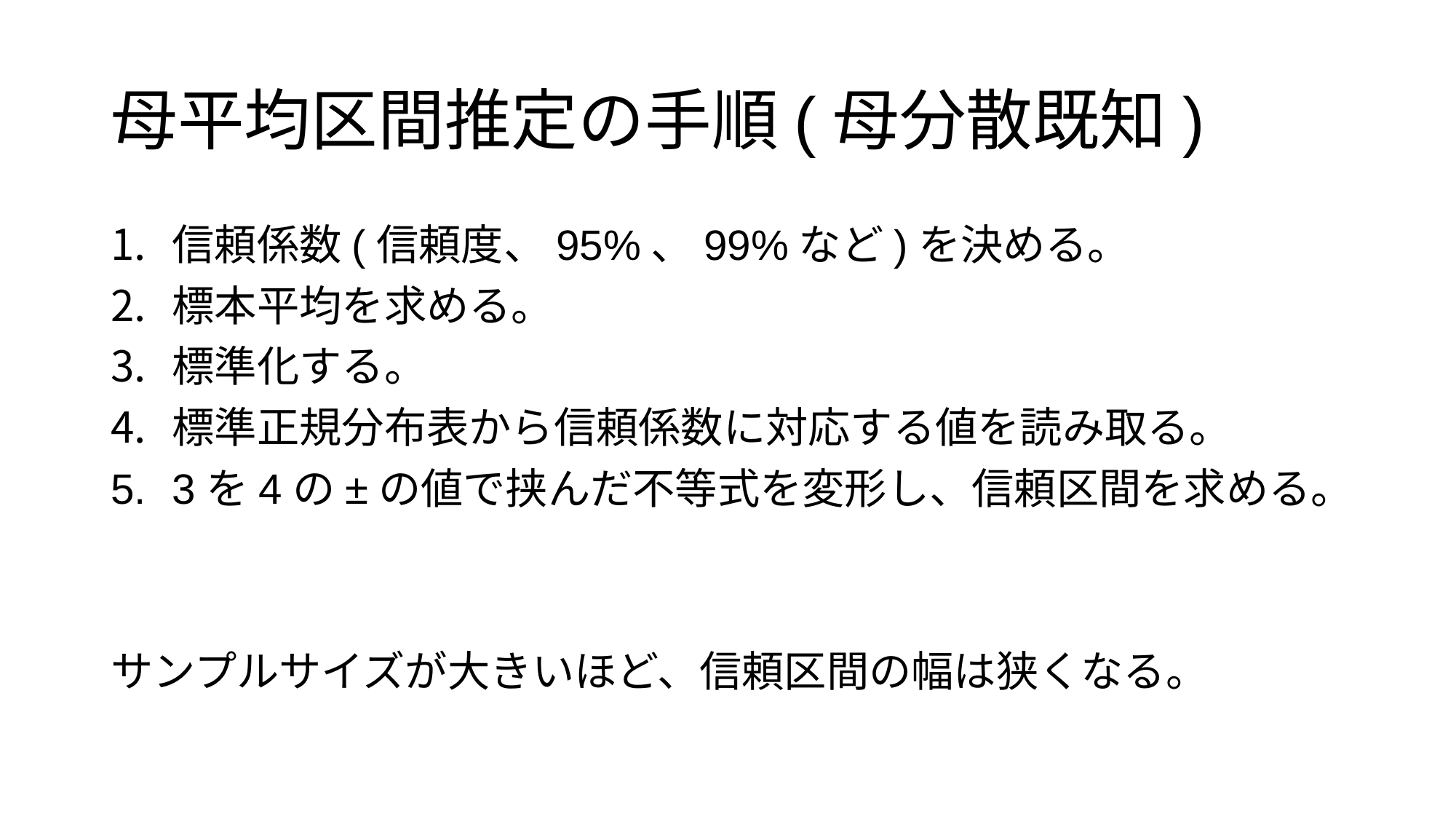

# 母平均区間推定の手順(母分散既知)
信頼係数(信頼度、95%、99%など)を決める。
標本平均を求める。
標準化する。
標準正規分布表から信頼係数に対応する値を読み取る。
3を4の±の値で挟んだ不等式を変形し、信頼区間を求める。

サンプルサイズが大きいほど、信頼区間の幅は狭くなる。